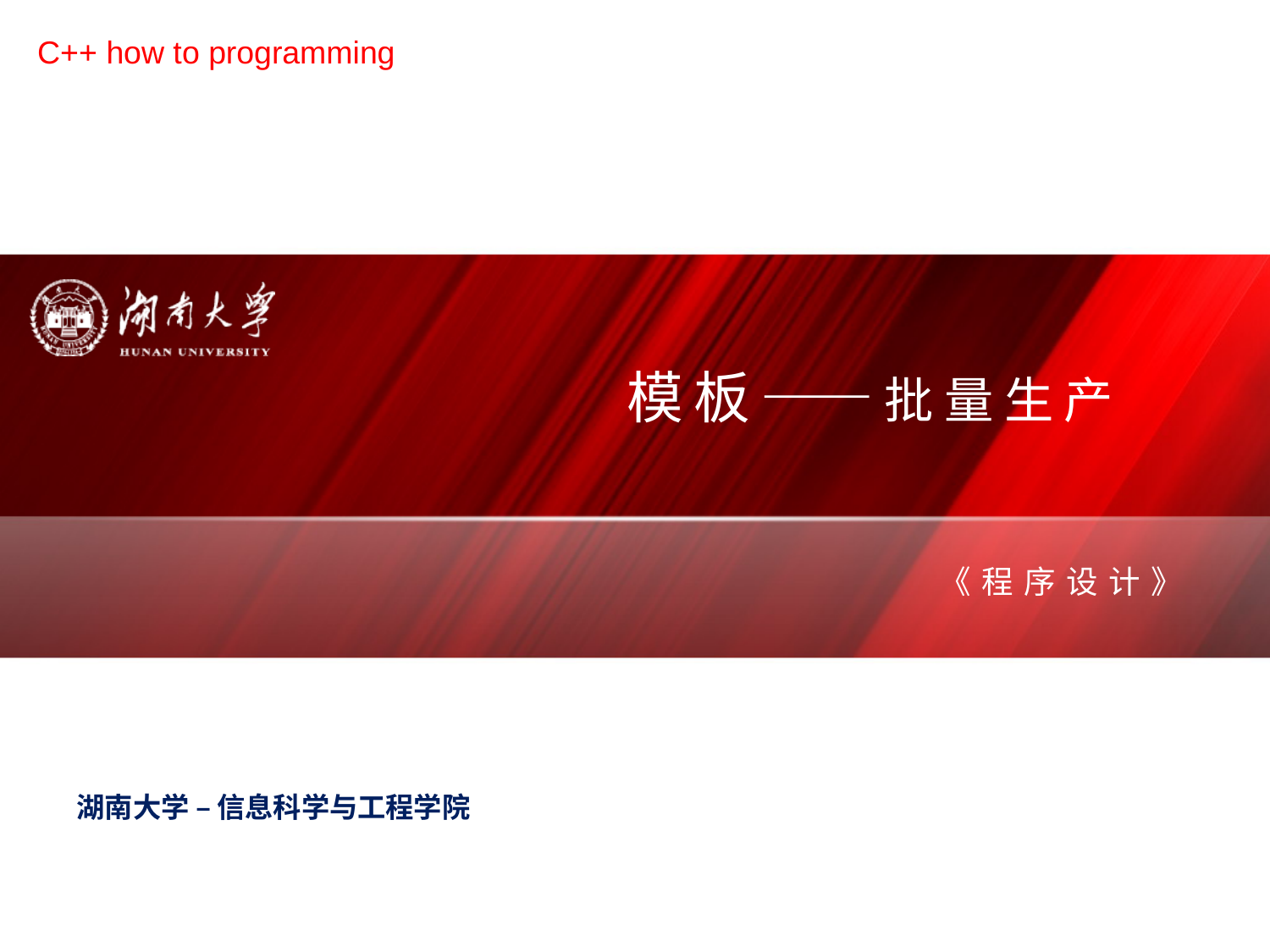

C++ how to programming
模板——批量生产
《程序设计》
湖南大学 – 信息科学与工程学院